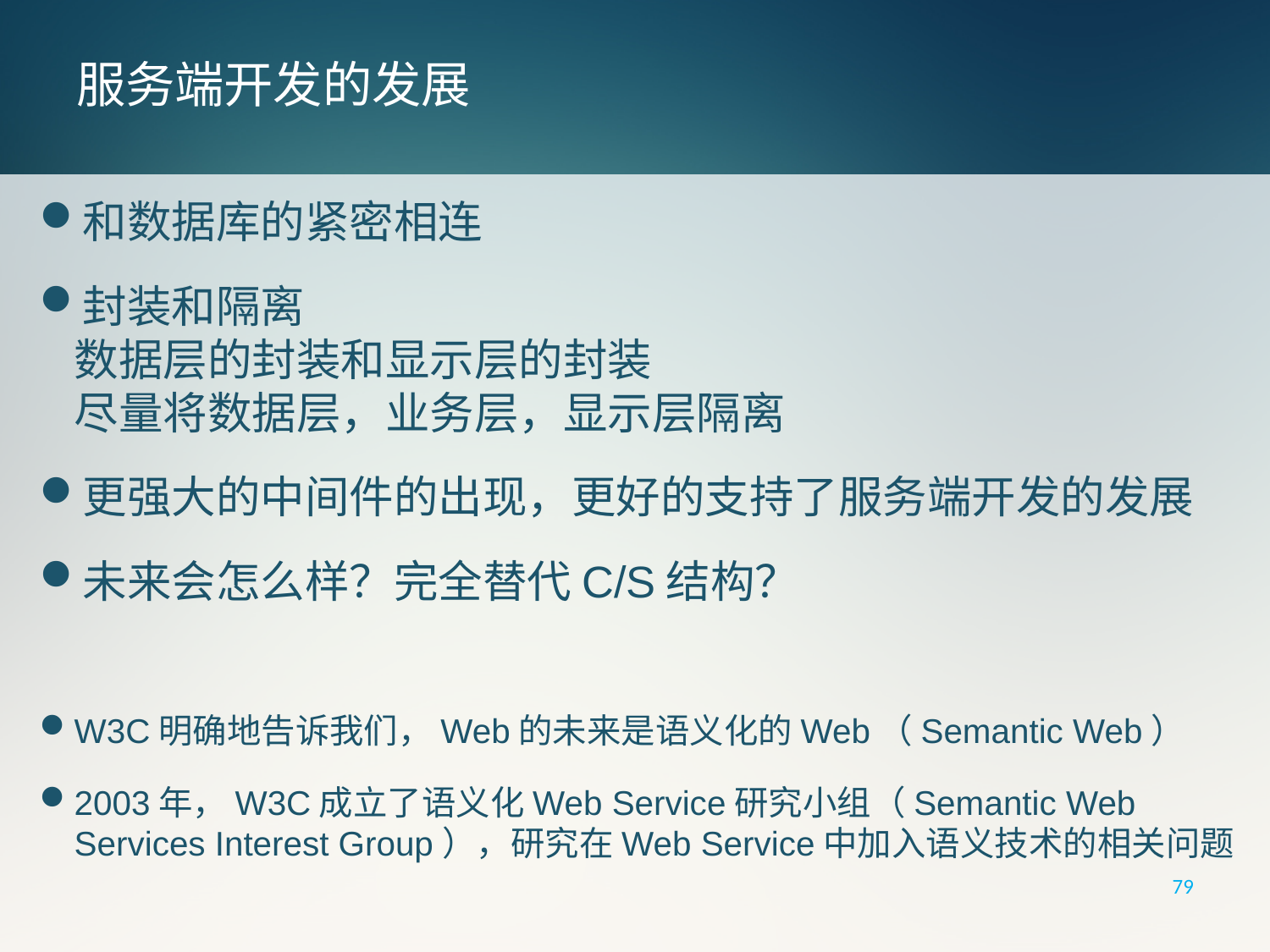

# 服务端开发的发展
和数据库的紧密相连
封装和隔离
数据层的封装和显示层的封装
尽量将数据层，业务层，显示层隔离
更强大的中间件的出现，更好的支持了服务端开发的发展
未来会怎么样？完全替代C/S结构？

W3C明确地告诉我们，Web的未来是语义化的Web（Semantic Web）
2003年，W3C成立了语义化Web Service研究小组（Semantic Web Services Interest Group），研究在Web Service中加入语义技术的相关问题

79